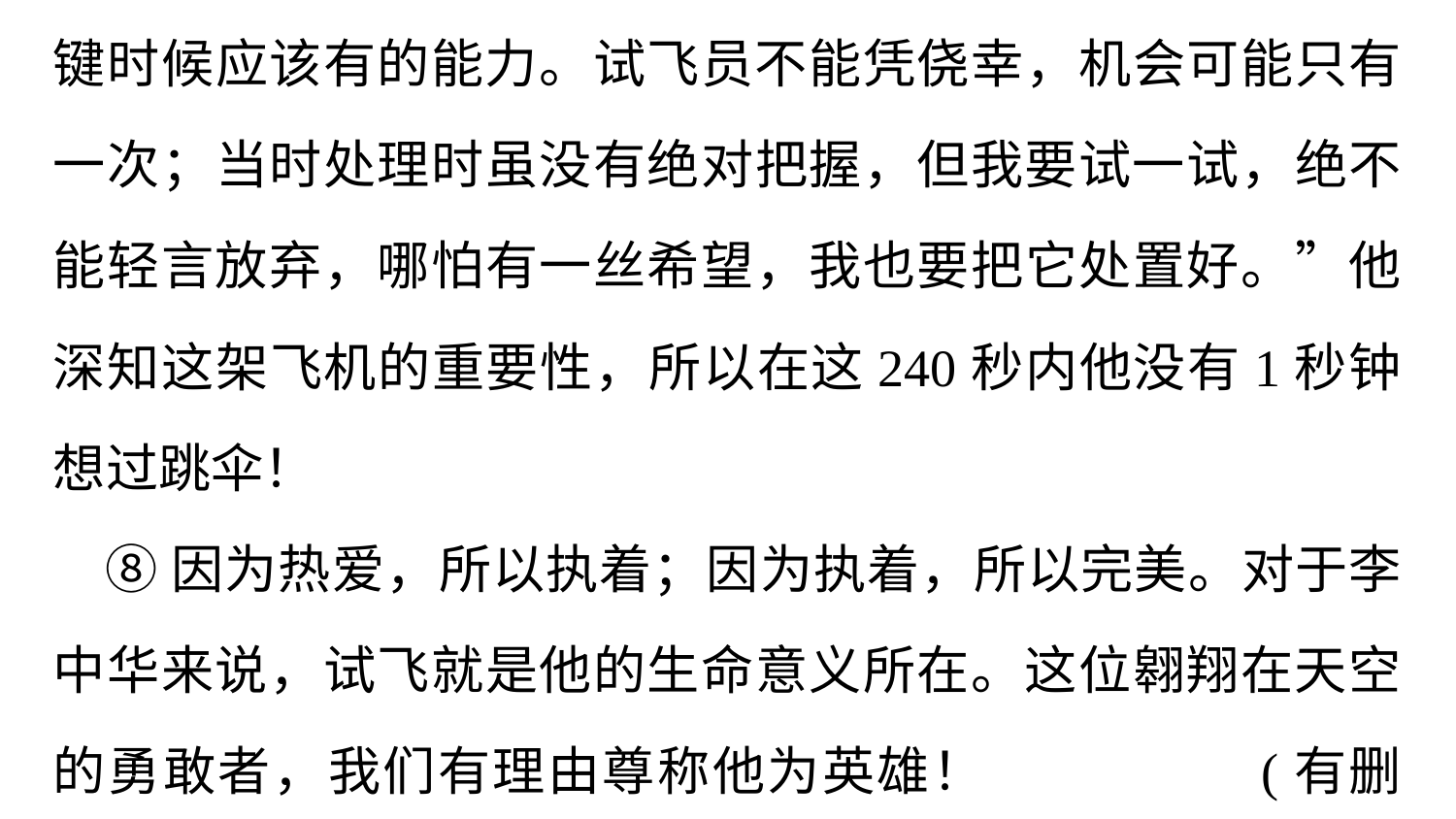

键时候应该有的能力。试飞员不能凭侥幸，机会可能只有一次；当时处理时虽没有绝对把握，但我要试一试，绝不能轻言放弃，哪怕有一丝希望，我也要把它处置好。”他深知这架飞机的重要性，所以在这240秒内他没有1秒钟想过跳伞！
    ⑧因为热爱，所以执着；因为执着，所以完美。对于李中华来说，试飞就是他的生命意义所在。这位翱翔在天空的勇敢者，我们有理由尊称他为英雄！		(有删改)